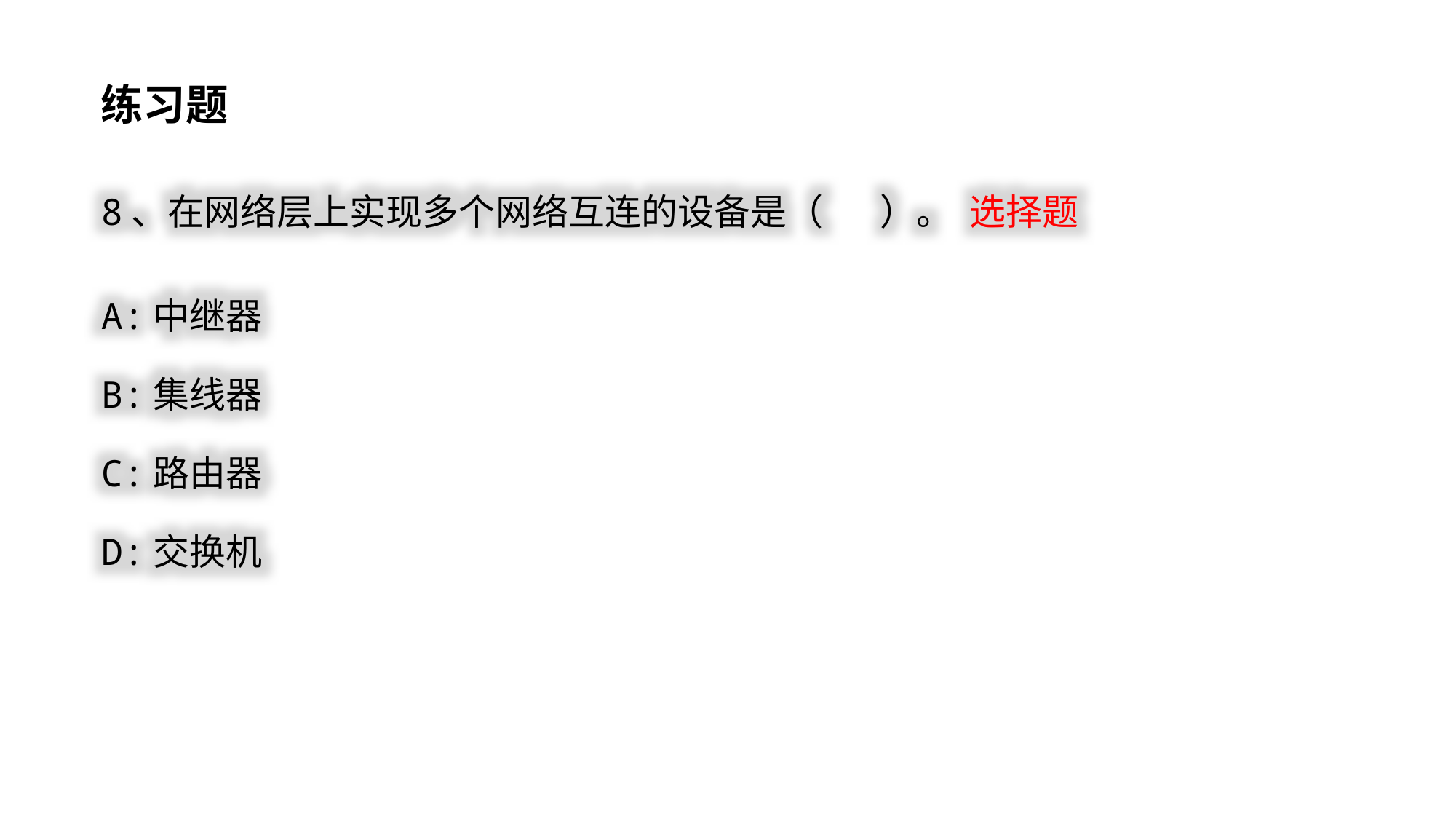

练习题
8、在网络层上实现多个网络互连的设备是（       ）。  选择题

A:中继器

B:集线器

C:路由器

D:交换机